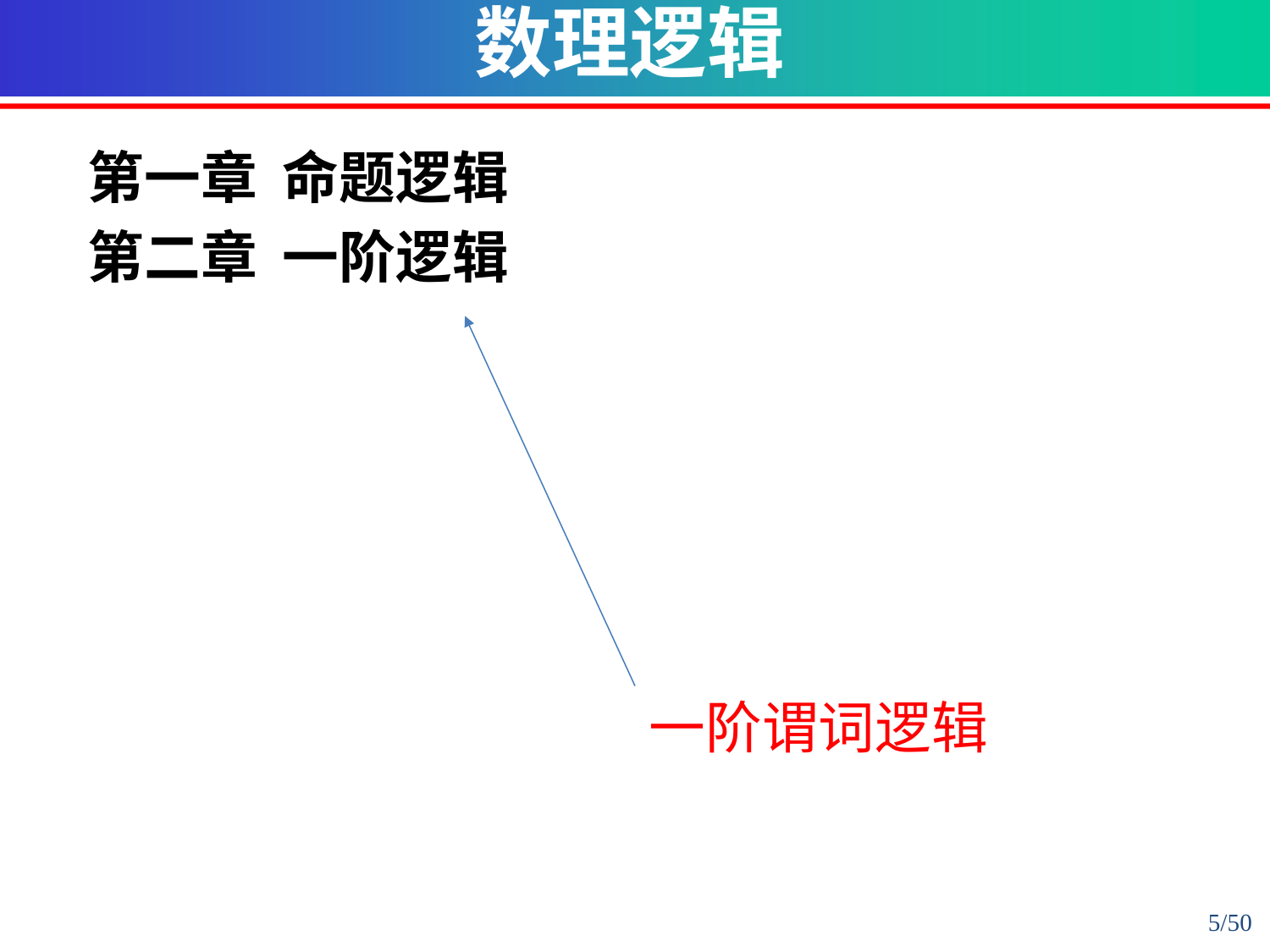

数理逻辑
第一章  命题逻辑
第二章  一阶逻辑

一阶谓词逻辑
5/50